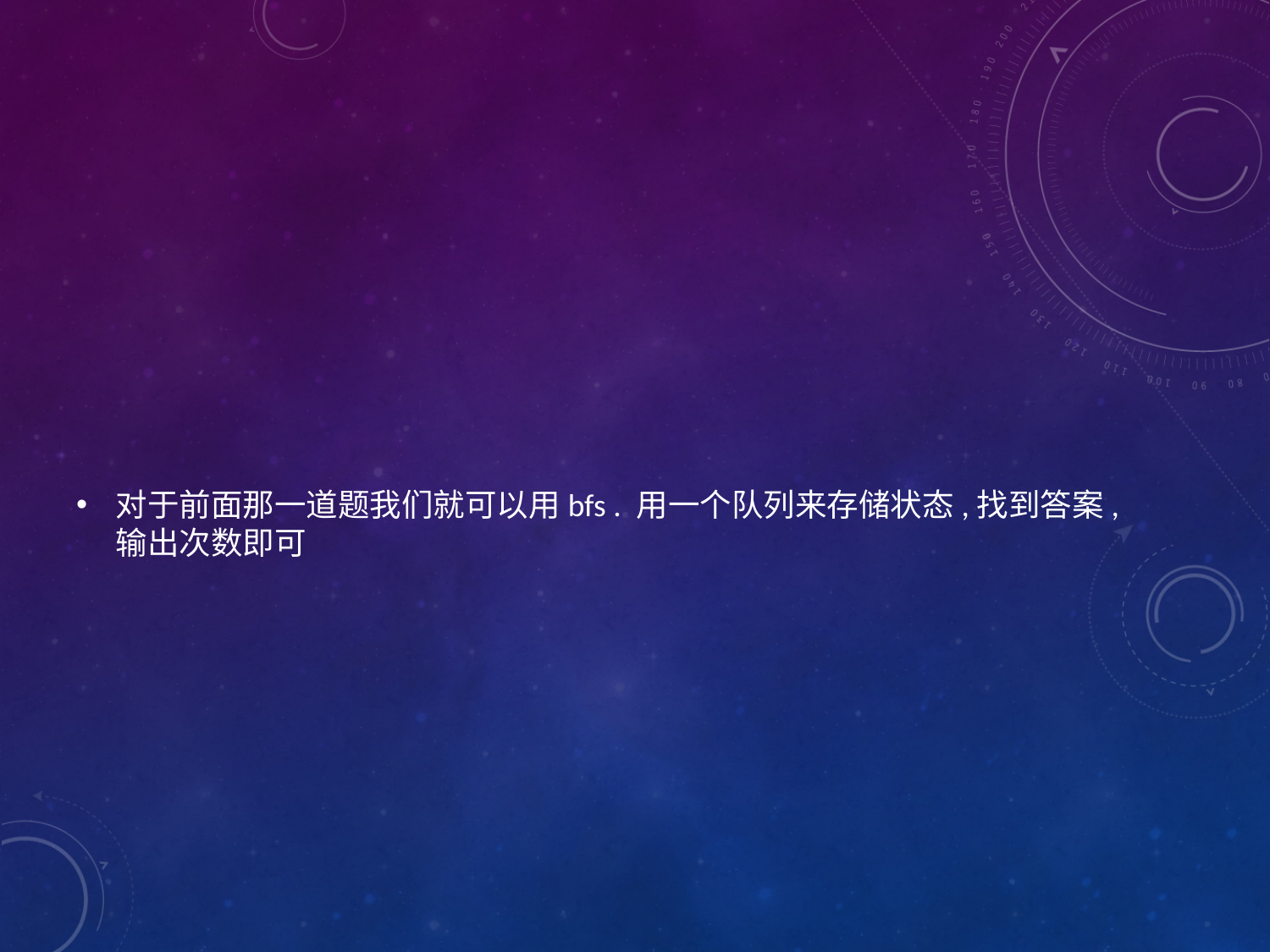

#
对于前面那一道题我们就可以用bfs . 用一个队列来存储状态,找到答案,输出次数即可